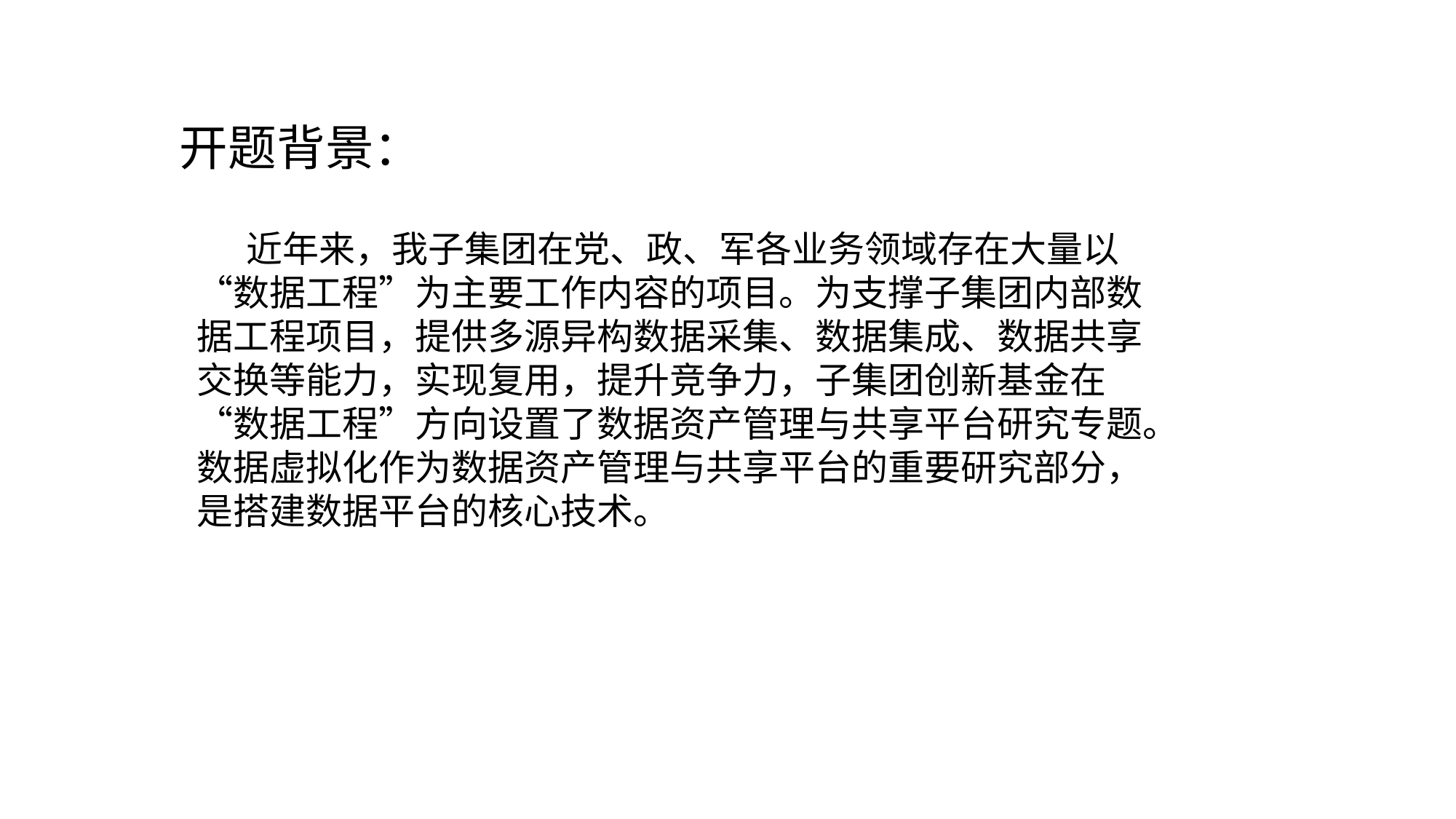

开题背景：
     近年来，我子集团在党、政、军各业务领域存在大量以“数据工程”为主要工作内容的项目。为支撑子集团内部数据工程项目，提供多源异构数据采集、数据集成、数据共享交换等能力，实现复用，提升竞争力，子集团创新基金在“数据工程”方向设置了数据资产管理与共享平台研究专题。数据虚拟化作为数据资产管理与共享平台的重要研究部分，是搭建数据平台的核心技术。